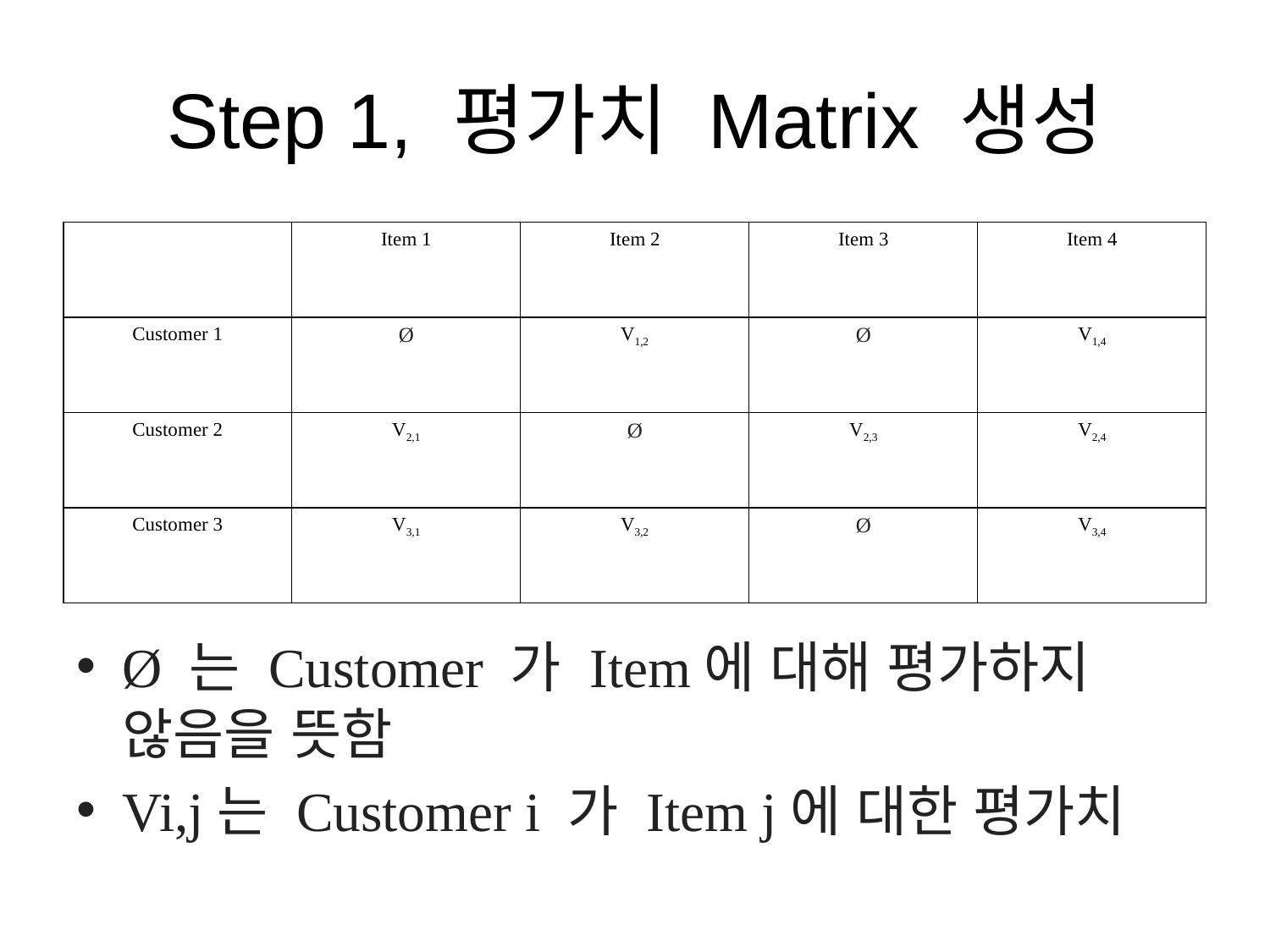

# Step 1, 평가치 Matrix 생성
|  | Item 1 | Item 2 | Item 3 | Item 4 |
| --- | --- | --- | --- | --- |
| Customer 1 | Ø | V1,2 | Ø | V1,4 |
| Customer 2 | V2,1 | Ø | V2,3 | V2,4 |
| Customer 3 | V3,1 | V3,2 | Ø | V3,4 |
Ø 는 Customer 가 Item에 대해 평가하지 않음을 뜻함
Vi,j는 Customer i 가 Item j에 대한 평가치